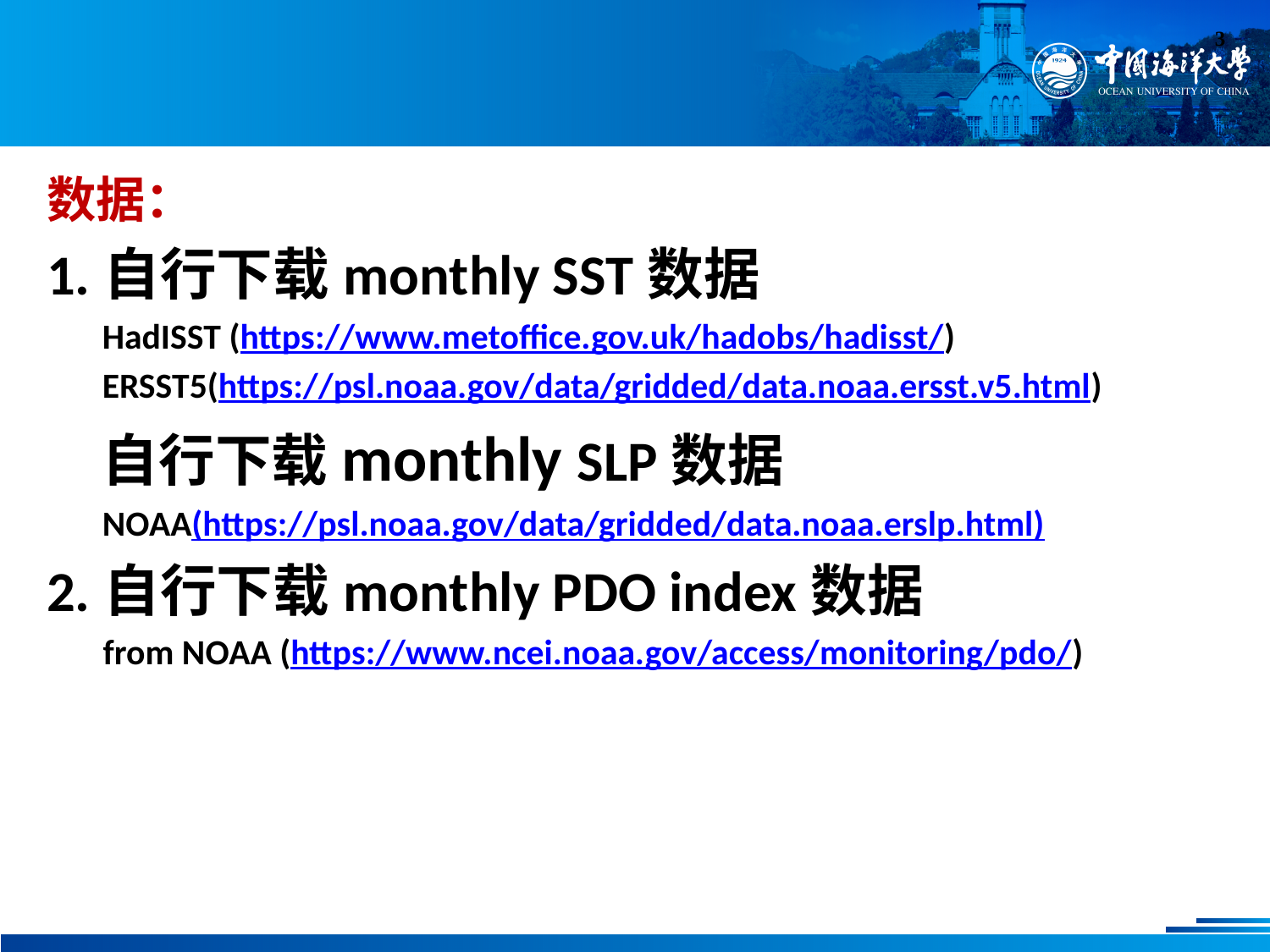

3
数据：
1.自行下载monthly SST数据
HadISST (https://www.metoffice.gov.uk/hadobs/hadisst/)
ERSST5(https://psl.noaa.gov/data/gridded/data.noaa.ersst.v5.html)
自行下载monthly SLP数据
NOAA(https://psl.noaa.gov/data/gridded/data.noaa.erslp.html)
2.自行下载monthly PDO index数据
       from NOAA (https://www.ncei.noaa.gov/access/monitoring/pdo/)